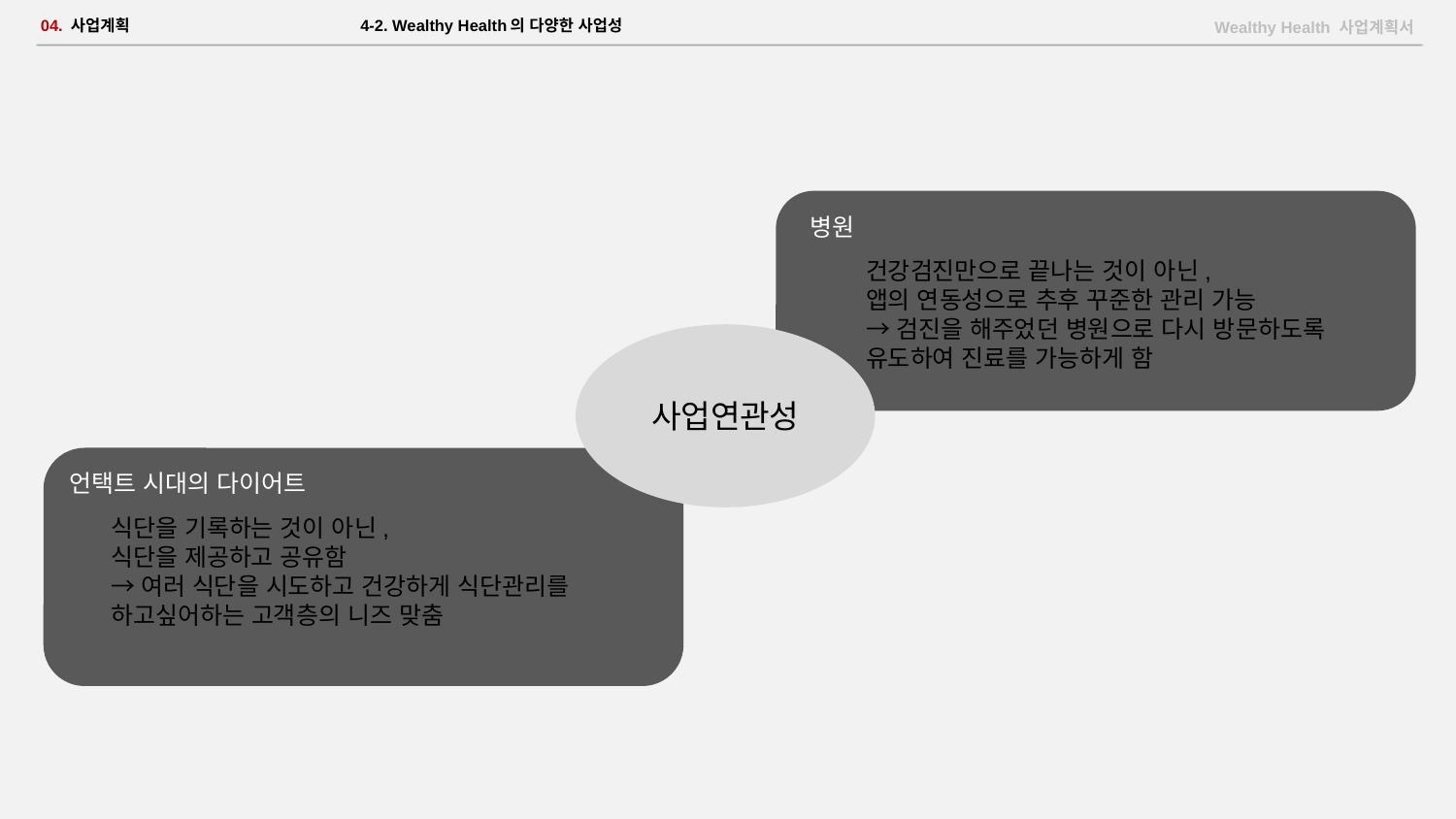

# 04. 사업계획                                                    4-2. Wealthy Health의 다양한 사업성
Wealthy Health 사업계획서

병원
건강검진만으로 끝나는 것이 아닌,
앱의 연동성으로 추후 꾸준한 관리 가능
→검진을 해주었던 병원으로 다시 방문하도록 유도하여 진료를 가능하게 함
사업연관성

언택트 시대의 다이어트
식단을 기록하는 것이 아닌,
식단을 제공하고 공유함
→여러 식단을 시도하고 건강하게 식단관리를 하고싶어하는 고객층의 니즈 맞춤